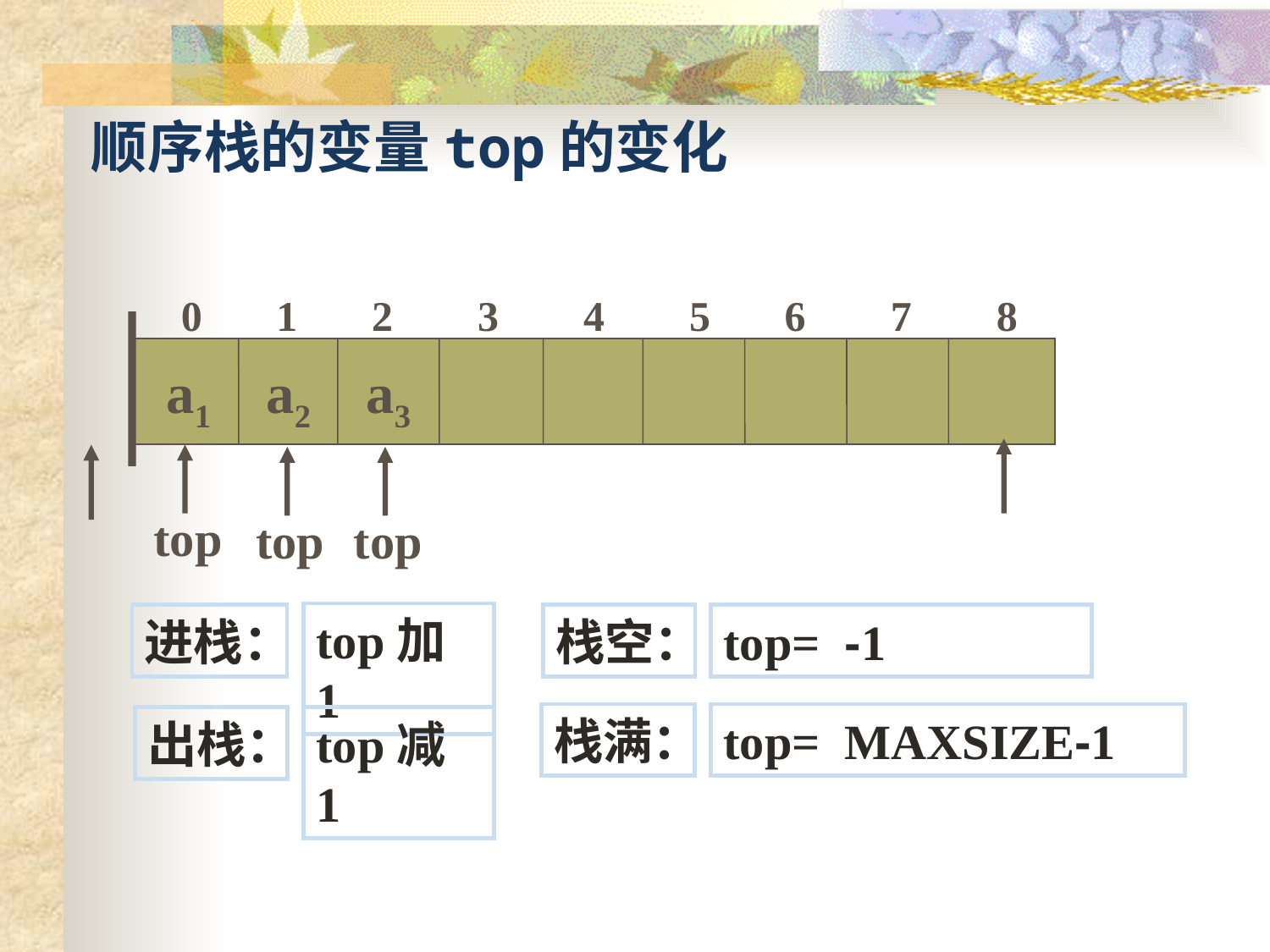

顺序栈的变量top的变化
   0       1       2        3        4        5       6        7        8

a1
a2
a3

top

top

top
top加1
进栈：
栈空：
top=  -1
栈满：
top=  MAXSIZE-1
出栈：
top减1